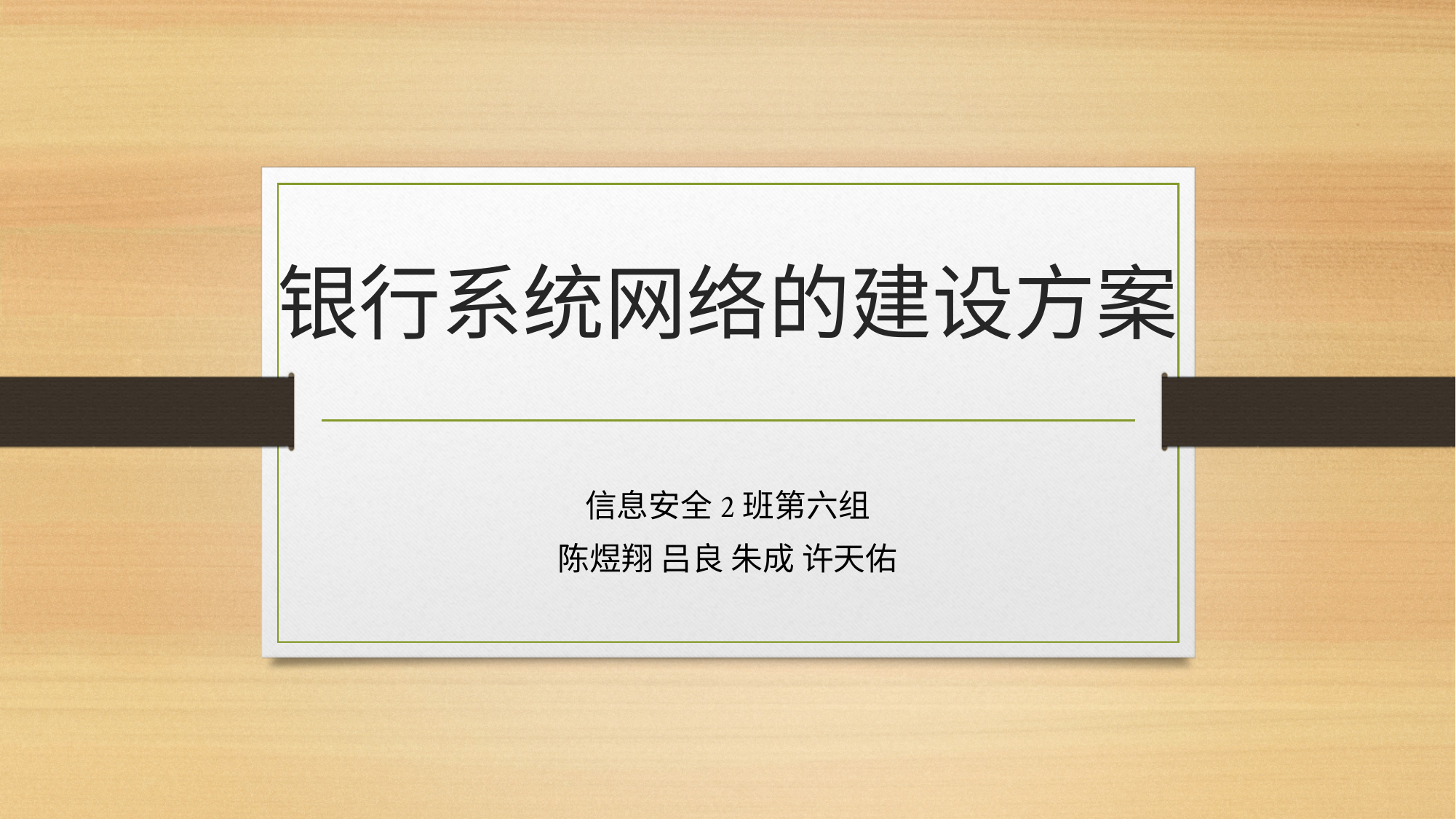

# 银行系统网络的建设方案
信息安全2班第六组
陈煜翔 吕良 朱成 许天佑